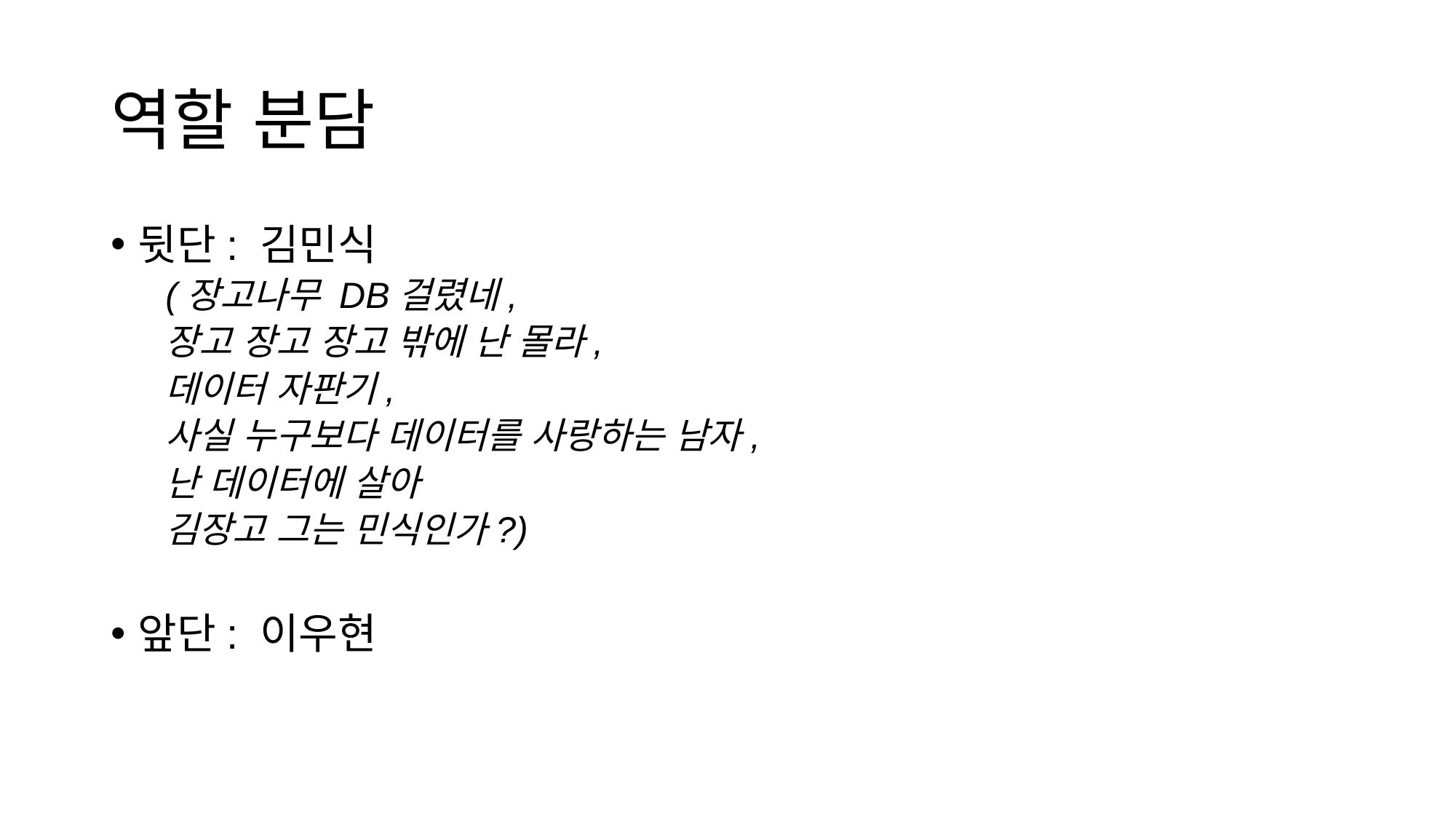

# 역할 분담
뒷단: 김민식
(장고나무 DB걸렸네,
장고 장고 장고 밖에 난 몰라,
데이터 자판기,
사실 누구보다 데이터를 사랑하는 남자,
난 데이터에 살아
김장고 그는 민식인가?)

앞단: 이우현